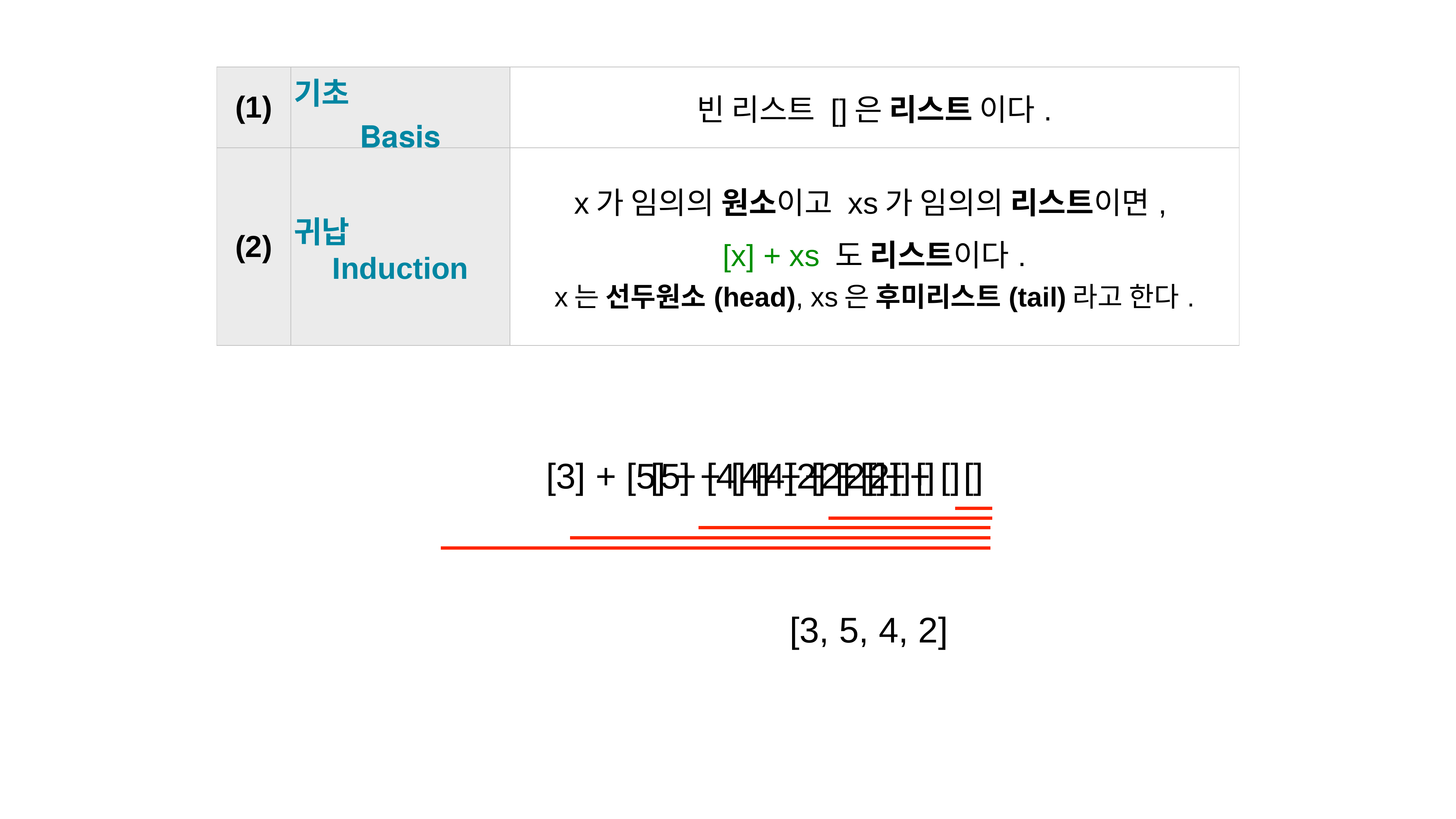

| (1) | 기초 Basis | 빈 리스트 []은 리스트 이다. |
| --- | --- | --- |
| (2) | 귀납 Induction | x가 임의의 원소이고 xs가 임의의 리스트이면, [x] + xs 도 리스트이다. x는 선두원소(head), xs은 후미리스트(tail)라고 한다. |
[3] + [5] + [4] + [2] + []
[5] + [4] + [2] + []
[4] + [2] + []
[2] + []
[]

[3, 5, 4, 2]